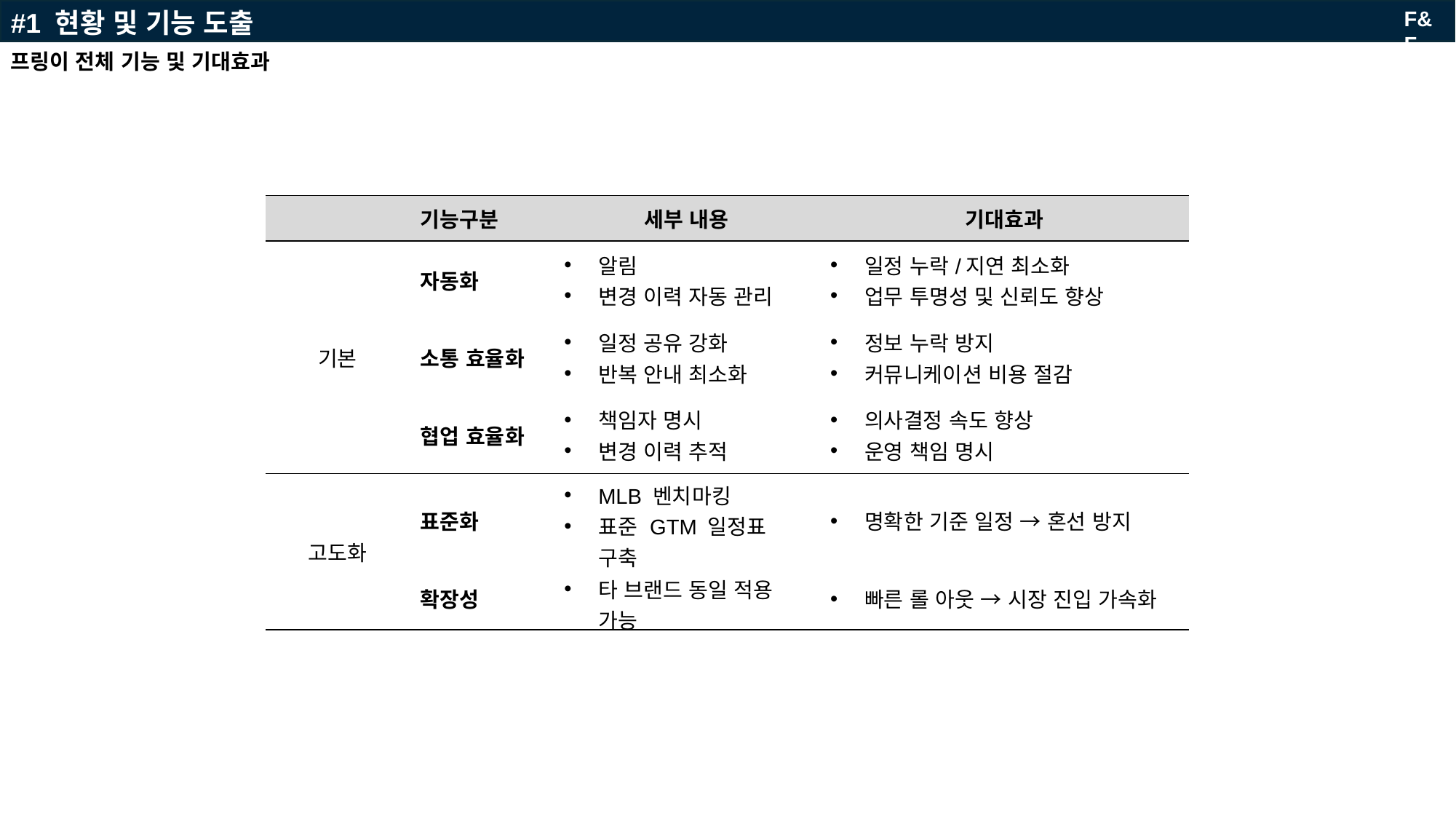

F&F
프링이 전체 기능 및 기대효과
#1 현황 및 기능 도출
|  | 기능구분 | 세부 내용 | 기대효과 |
| --- | --- | --- | --- |
| 기본 | 자동화 | 알림 변경 이력 자동 관리 | 일정 누락/지연 최소화 업무 투명성 및 신뢰도 향상 |
|  | 소통 효율화 | 일정 공유 강화 반복 안내 최소화 | 정보 누락 방지 커뮤니케이션 비용 절감 |
|  | 협업 효율화 | 책임자 명시 변경 이력 추적 | 의사결정 속도 향상 운영 책임 명시 |
| 고도화 | 표준화 | MLB 벤치마킹 표준 GTM 일정표 구축 | 명확한 기준 일정 → 혼선 방지 |
|  | 확장성 | 타 브랜드 동일 적용 가능 | 빠른 롤 아웃 → 시장 진입 가속화 |